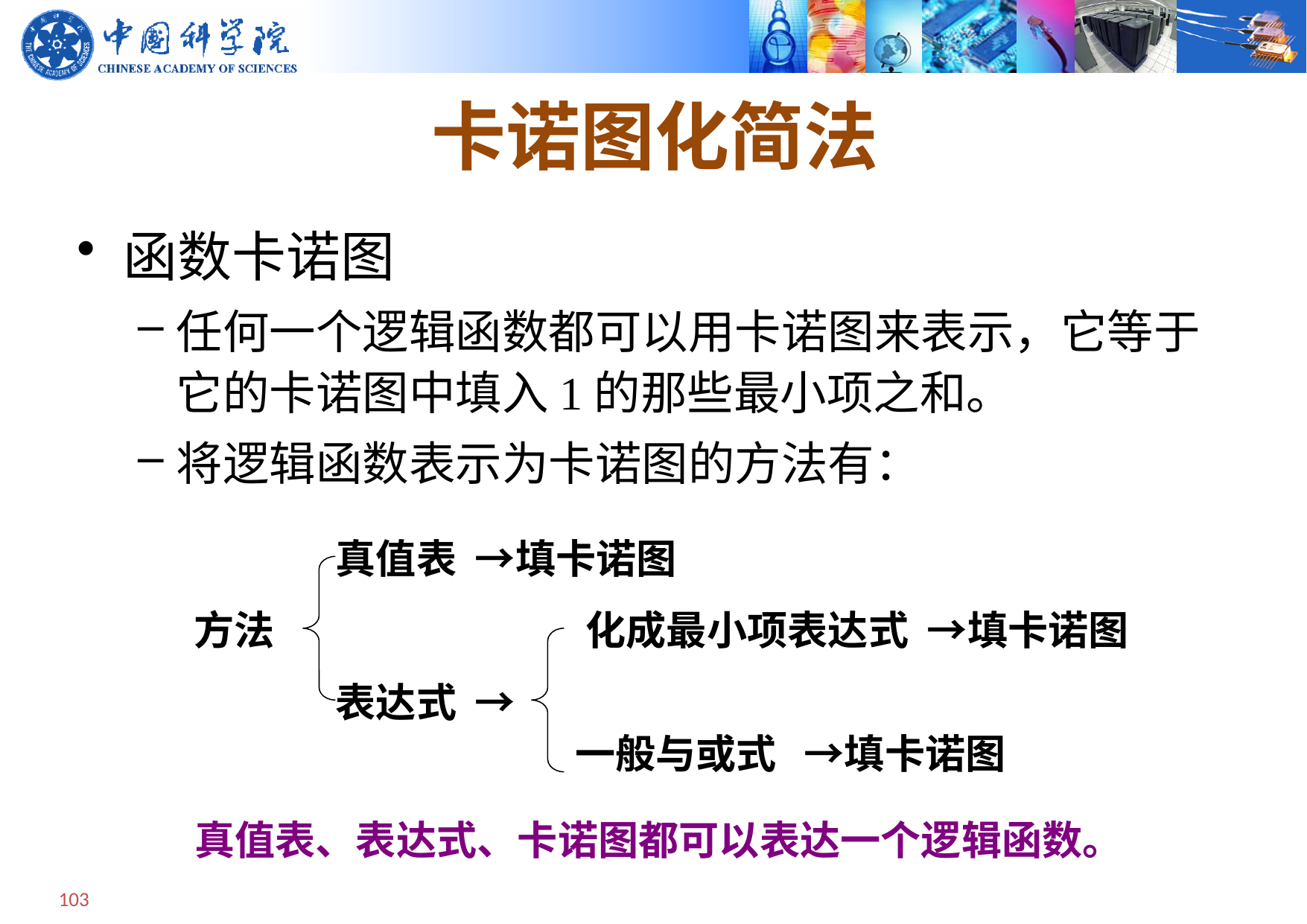

# 卡诺图化简法
函数卡诺图
任何一个逻辑函数都可以用卡诺图来表示，它等于它的卡诺图中填入1的那些最小项之和。
将逻辑函数表示为卡诺图的方法有：

真值表  →填卡诺图

方法
化成最小项表达式  →填卡诺图

表达式  →
一般与或式   →填卡诺图
真值表、表达式、卡诺图都可以表达一个逻辑函数。